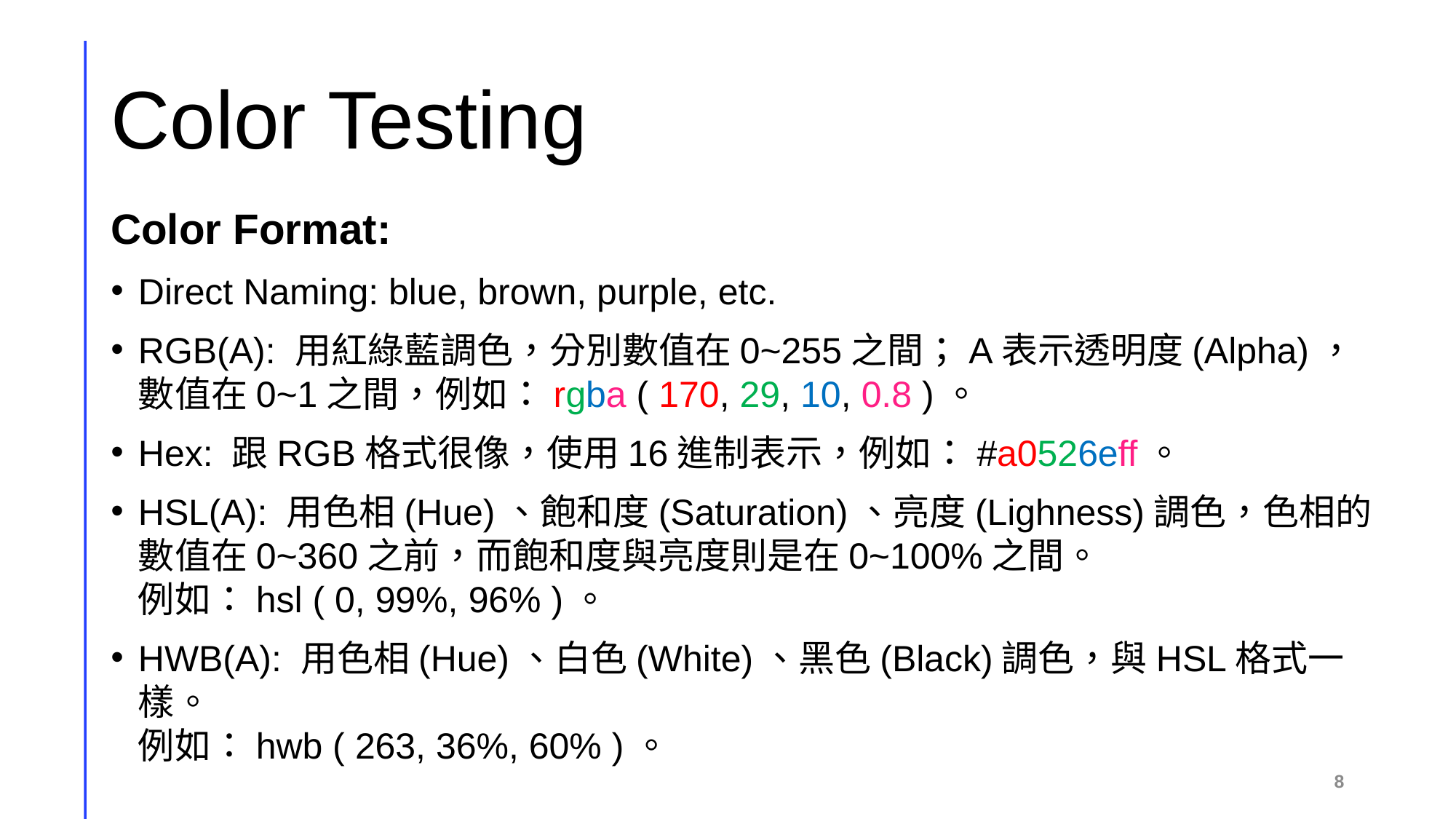

# Color Testing
Color Format:
Direct Naming: blue, brown, purple, etc.
RGB(A): 用紅綠藍調色，分別數值在0~255之間；A表示透明度(Alpha)，數值在0~1之間，例如：rgba ( 170, 29, 10, 0.8 )。
Hex: 跟RGB格式很像，使用16進制表示，例如：#a0526eff。
HSL(A): 用色相(Hue)、飽和度(Saturation)、亮度(Lighness)調色，色相的數值在0~360之前，而飽和度與亮度則是在0~100%之間。
例如：hsl ( 0, 99%, 96% )。
HWB(A): 用色相(Hue)、白色(White)、黑色(Black)調色，與HSL格式一樣。
例如：hwb ( 263, 36%, 60% )。
8